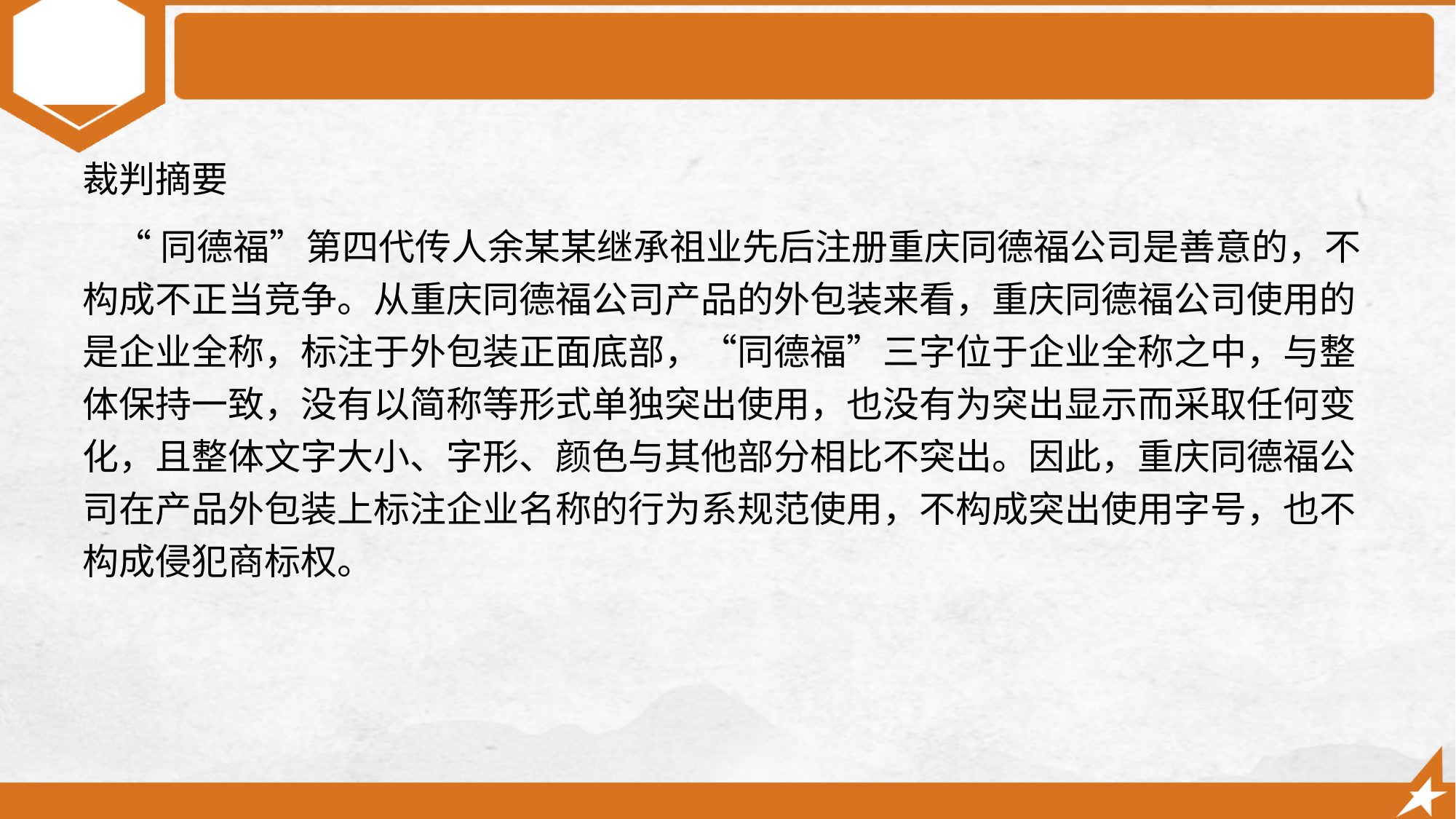

裁判摘要
    “同德福”第四代传人余某某继承祖业先后注册重庆同德福公司是善意的，不构成不正当竞争。从重庆同德福公司产品的外包装来看，重庆同德福公司使用的是企业全称，标注于外包装正面底部，“同德福”三字位于企业全称之中，与整体保持一致，没有以简称等形式单独突出使用，也没有为突出显示而采取任何变化，且整体文字大小、字形、颜色与其他部分相比不突出。因此，重庆同德福公司在产品外包装上标注企业名称的行为系规范使用，不构成突出使用字号，也不构成侵犯商标权。